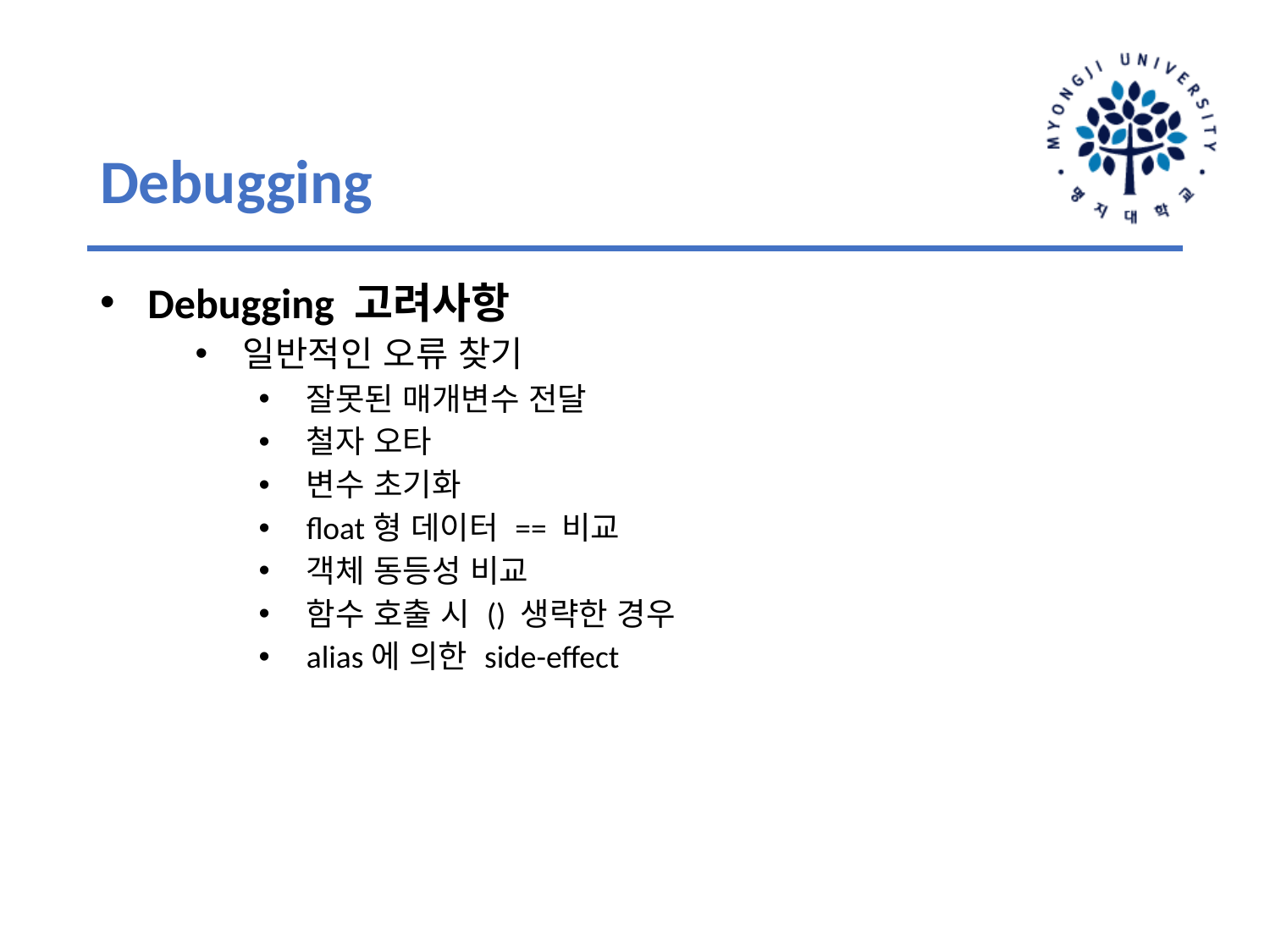

# Debugging
Debugging 고려사항
일반적인 오류 찾기
잘못된 매개변수 전달
철자 오타
변수 초기화
float형 데이터 == 비교
객체 동등성 비교
함수 호출 시 () 생략한 경우
alias에 의한 side-effect